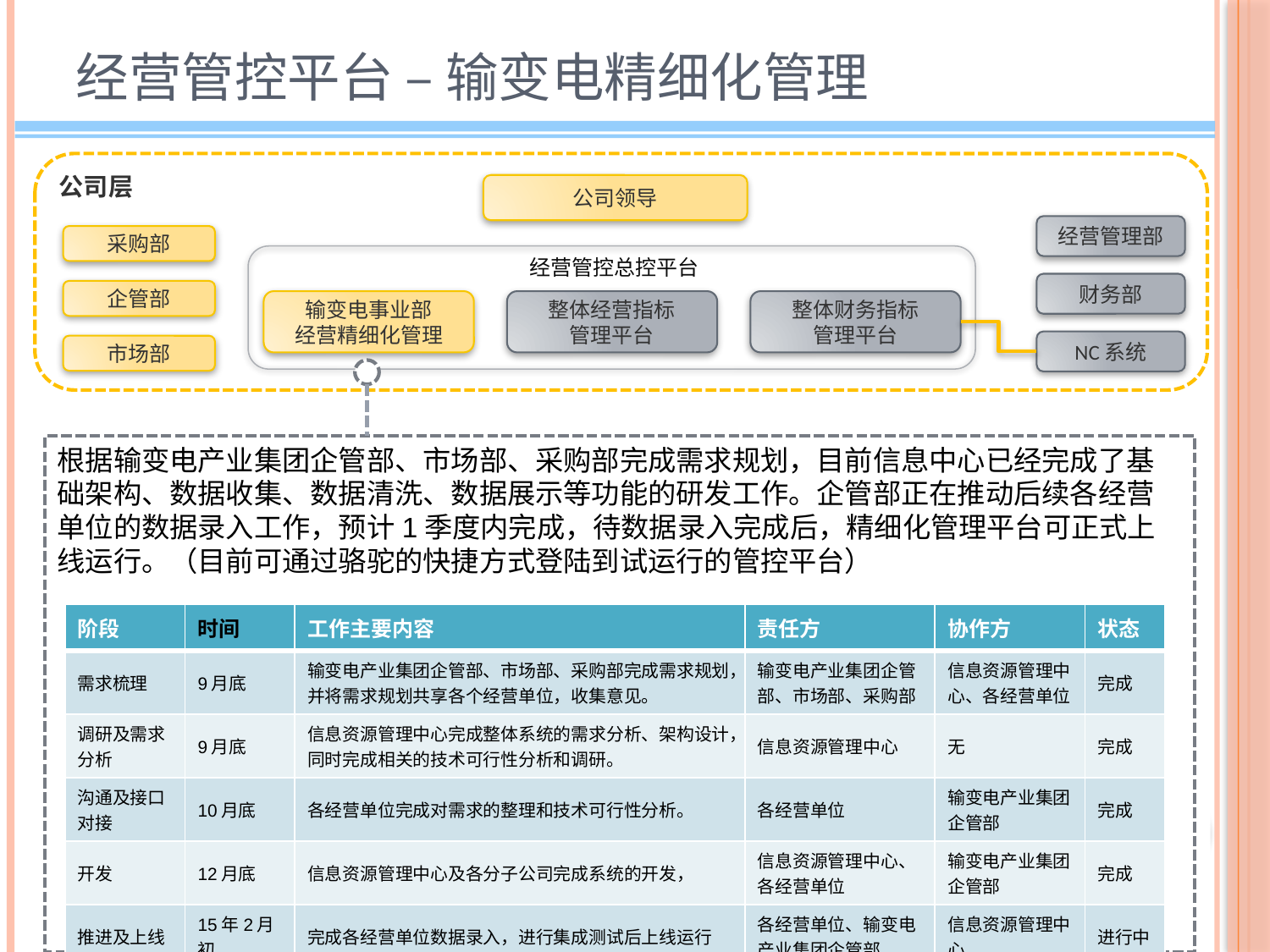

# 经营管控平台 – 输变电精细化管理

根据输变电产业集团企管部、市场部、采购部完成需求规划，目前信息中心已经完成了基础架构、数据收集、数据清洗、数据展示等功能的研发工作。企管部正在推动后续各经营单位的数据录入工作，预计1季度内完成，待数据录入完成后，精细化管理平台可正式上线运行。（目前可通过骆驼的快捷方式登陆到试运行的管控平台）

| 阶段 | 时间 | 工作主要内容 | 责任方 | 协作方 | 状态 |
| --- | --- | --- | --- | --- | --- |
| 需求梳理 | 9月底 | 输变电产业集团企管部、市场部、采购部完成需求规划，并将需求规划共享各个经营单位，收集意见。 | 输变电产业集团企管部、市场部、采购部 | 信息资源管理中心、各经营单位 | 完成 |
| 调研及需求分析 | 9月底 | 信息资源管理中心完成整体系统的需求分析、架构设计，同时完成相关的技术可行性分析和调研。 | 信息资源管理中心 | 无 | 完成 |
| 沟通及接口对接 | 10月底 | 各经营单位完成对需求的整理和技术可行性分析。 | 各经营单位 | 输变电产业集团企管部 | 完成 |
| 开发 | 12月底 | 信息资源管理中心及各分子公司完成系统的开发， | 信息资源管理中心、各经营单位 | 输变电产业集团企管部 | 完成 |
| 推进及上线 | 15年2月初 | 完成各经营单位数据录入，进行集成测试后上线运行 | 各经营单位、输变电产业集团企管部 | 信息资源管理中心 | 进行中 |